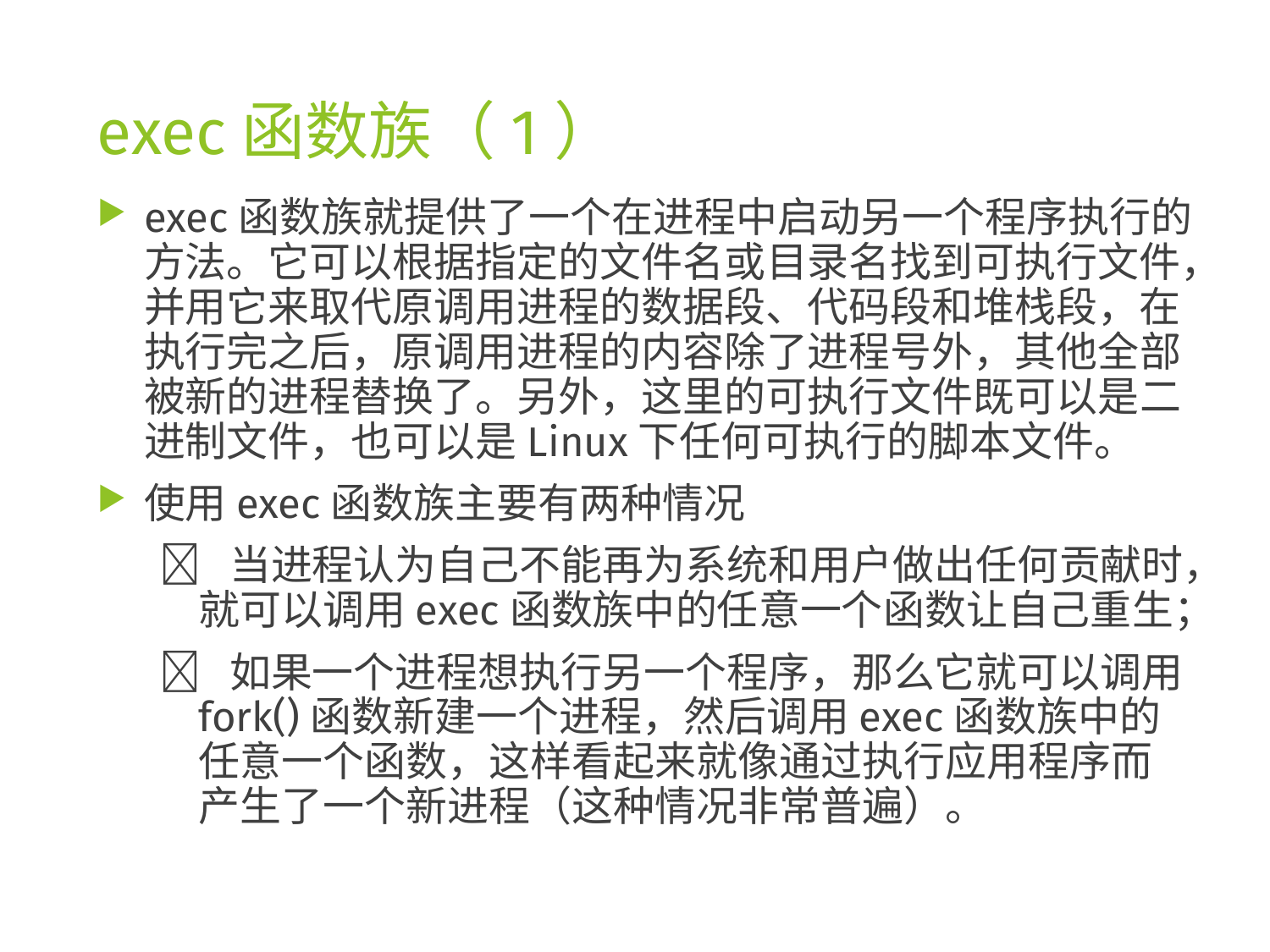

# exec函数族（1）
exec函数族就提供了一个在进程中启动另一个程序执行的方法。它可以根据指定的文件名或目录名找到可执行文件，并用它来取代原调用进程的数据段、代码段和堆栈段，在执行完之后，原调用进程的内容除了进程号外，其他全部被新的进程替换了。另外，这里的可执行文件既可以是二进制文件，也可以是Linux下任何可执行的脚本文件。
使用exec函数族主要有两种情况
•  当进程认为自己不能再为系统和用户做出任何贡献时，就可以调用exec函数族中的任意一个函数让自己重生；
•  如果一个进程想执行另一个程序，那么它就可以调用fork()函数新建一个进程，然后调用exec函数族中的任意一个函数，这样看起来就像通过执行应用程序而产生了一个新进程（这种情况非常普遍）。